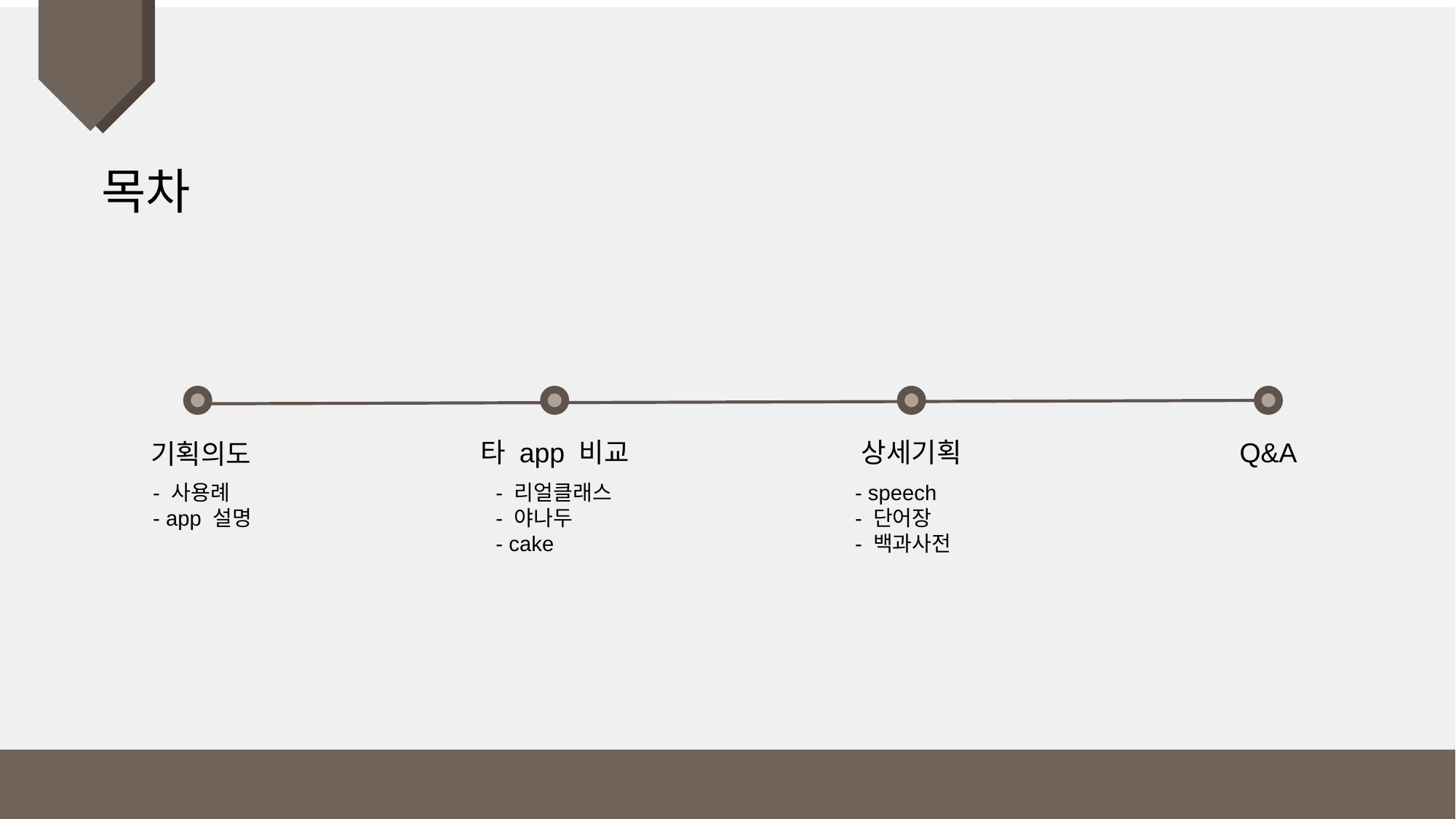

목차

타 app 비교
상세기획
Q&A
기획의도
- speech
- 단어장
- 백과사전
- 사용례
- app 설명
- 리얼클래스
- 야나두
- cake